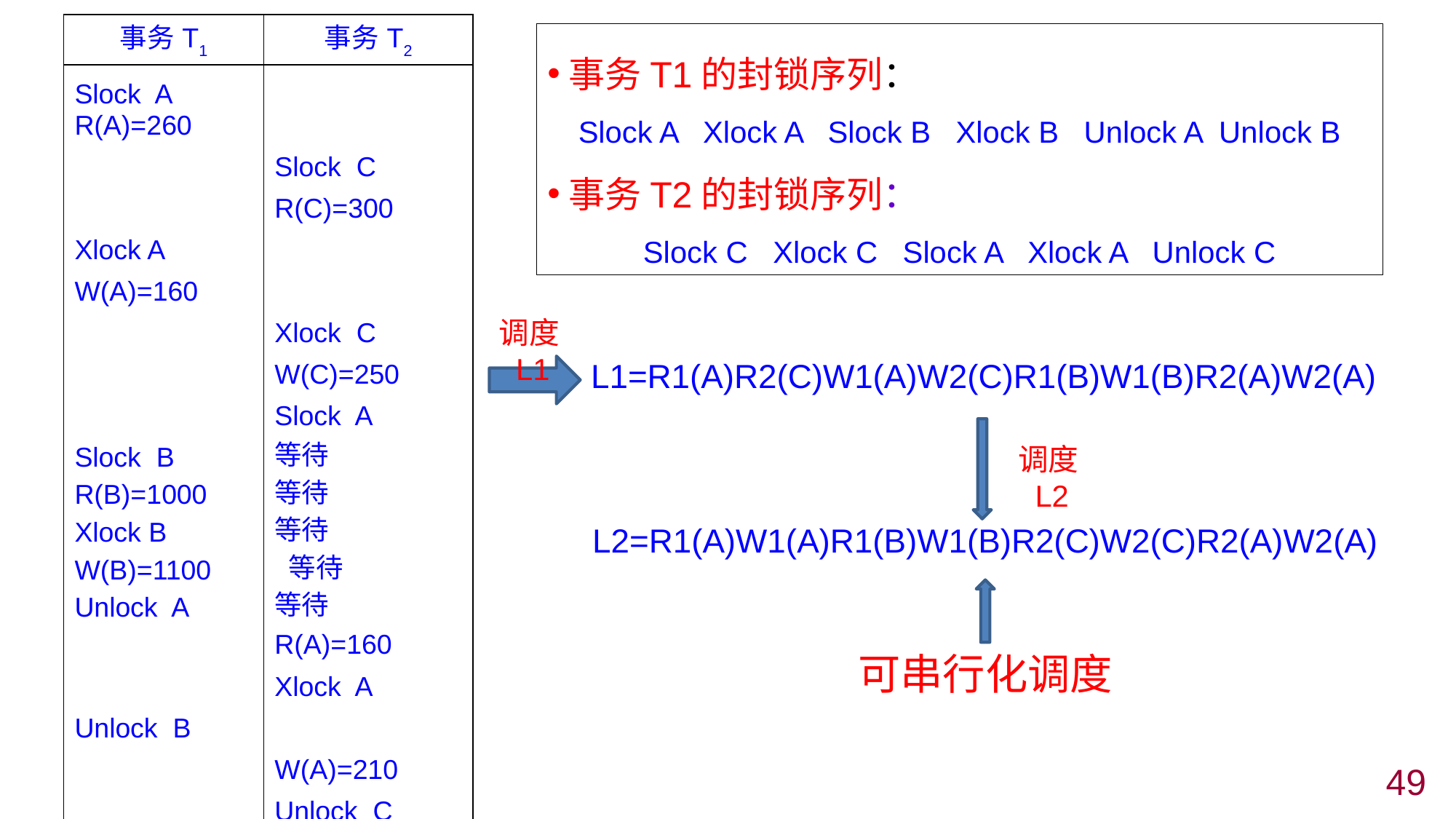

| 事务T1 | 事务T2 |
| --- | --- |
| Slock A |  |
| R(A)=260 |  |
|  | Slock C |
|  | R(C)=300 |
| Xlock A |  |
| W(A)=160 |  |
|  | Xlock C |
|  | W(C)=250 |
|  | Slock A |
| Slock B | 等待 |
| R(B)=1000 | 等待 |
| Xlock B | 等待 |
| W(B)=1100 | 等待 |
| Unlock A | 等待 |
|  | R(A)=160 |
|  | Xlock A |
| Unlock B |  |
|  | W(A)=210 |
|  | Unlock C |
事务T1的封锁序列：
Slock A   Xlock A   Slock B   Xlock B   Unlock A  Unlock B
事务T2的封锁序列：
Slock C   Xlock C   Slock A   Xlock A   Unlock C
调度L1

L1=R1(A)R2(C)W1(A)W2(C)R1(B)W1(B)R2(A)W2(A)

调度L2
L2=R1(A)W1(A)R1(B)W1(B)R2(C)W2(C)R2(A)W2(A)

可串行化调度
49